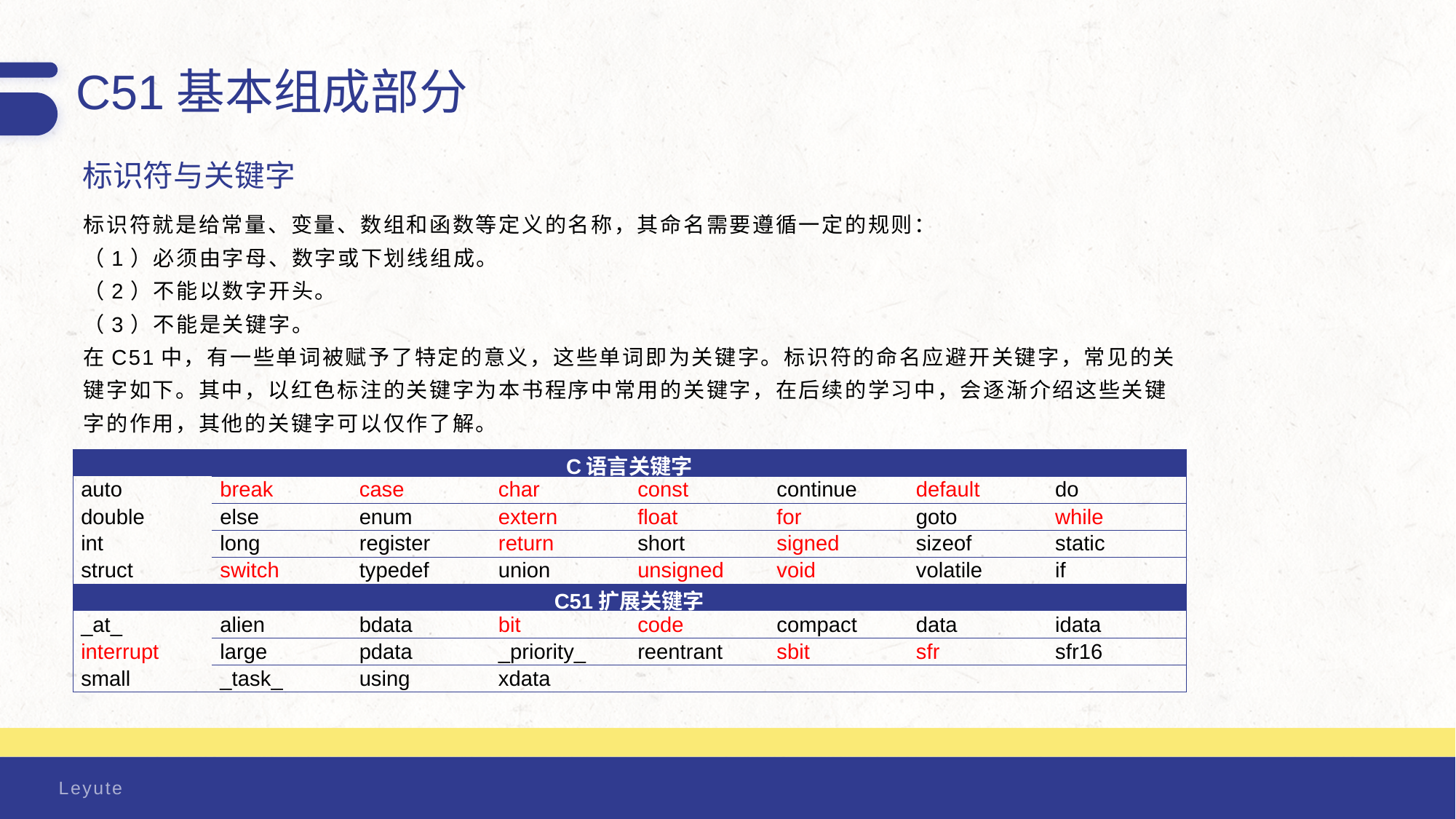

C51基本组成部分
标识符与关键字
标识符就是给常量、变量、数组和函数等定义的名称，其命名需要遵循一定的规则：
（1）必须由字母、数字或下划线组成。
（2）不能以数字开头。
（3）不能是关键字。
在C51中，有一些单词被赋予了特定的意义，这些单词即为关键字。标识符的命名应避开关键字，常见的关键字如下。其中，以红色标注的关键字为本书程序中常用的关键字，在后续的学习中，会逐渐介绍这些关键字的作用，其他的关键字可以仅作了解。
| C语言关键字 |  |  |  |  |  |  |  |
| --- | --- | --- | --- | --- | --- | --- | --- |
| auto | break | case | char | const | continue | default | do |
| double | else | enum | extern | float | for | goto | while |
| int | long | register | return | short | signed | sizeof | static |
| struct | switch | typedef | union | unsigned | void | volatile | if |
| C51扩展关键字 |  |  |  |  |  |  |  |
| \_at\_ | alien | bdata | bit | code | compact | data | idata |
| interrupt | large | pdata | \_priority\_ | reentrant | sbit | sfr | sfr16 |
| small | \_task\_ | using | xdata |  |  |  |  |